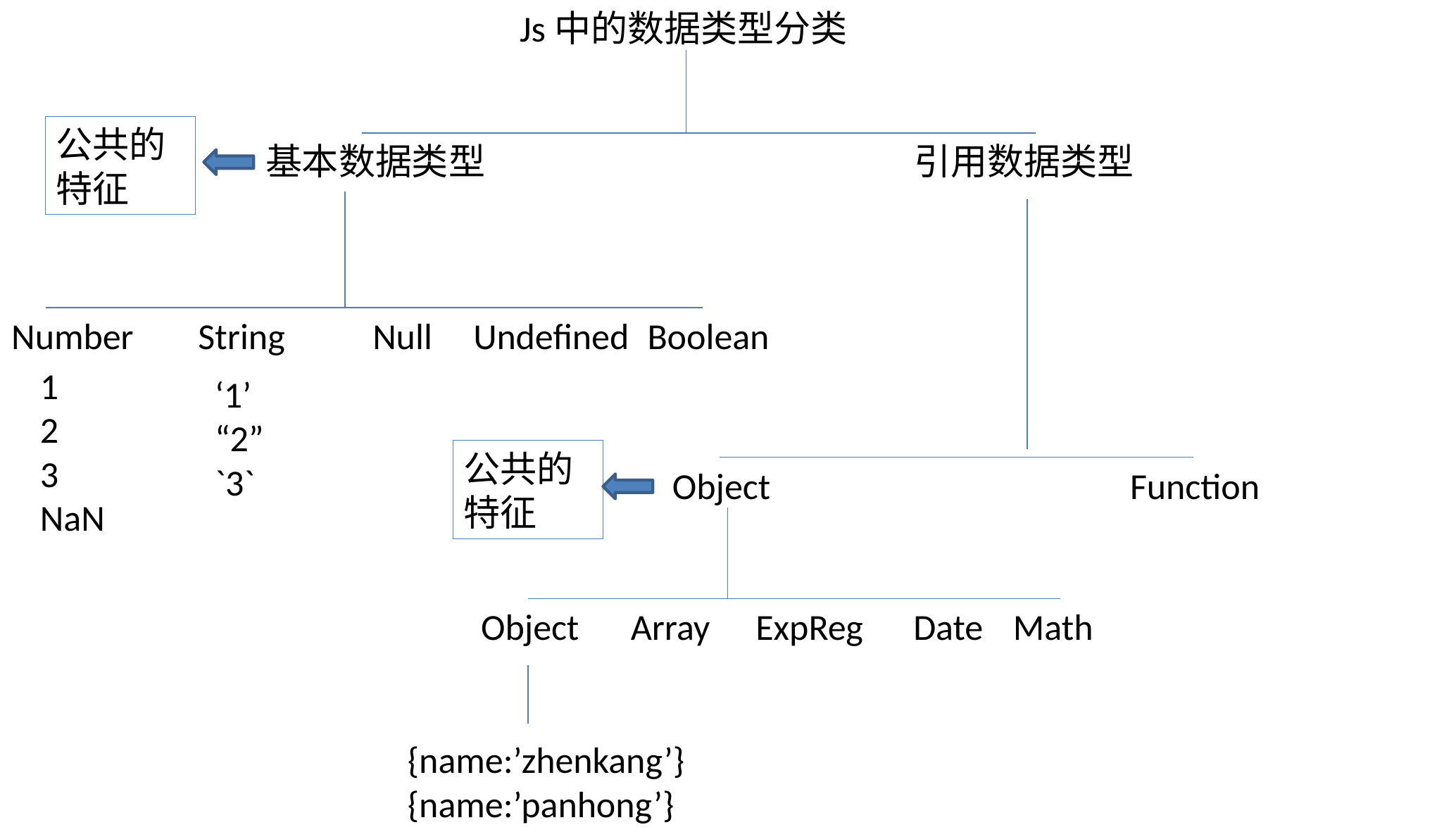

Js中的数据类型分类
公共的特征
基本数据类型
引用数据类型

Number
String
Null
Undefined
Boolean
1
2
3
NaN
‘1’
“2”
`3`
公共的特征
Object
Function

Object
Array
ExpReg
Date
Math
{name:’zhenkang’}
{name:’panhong’}